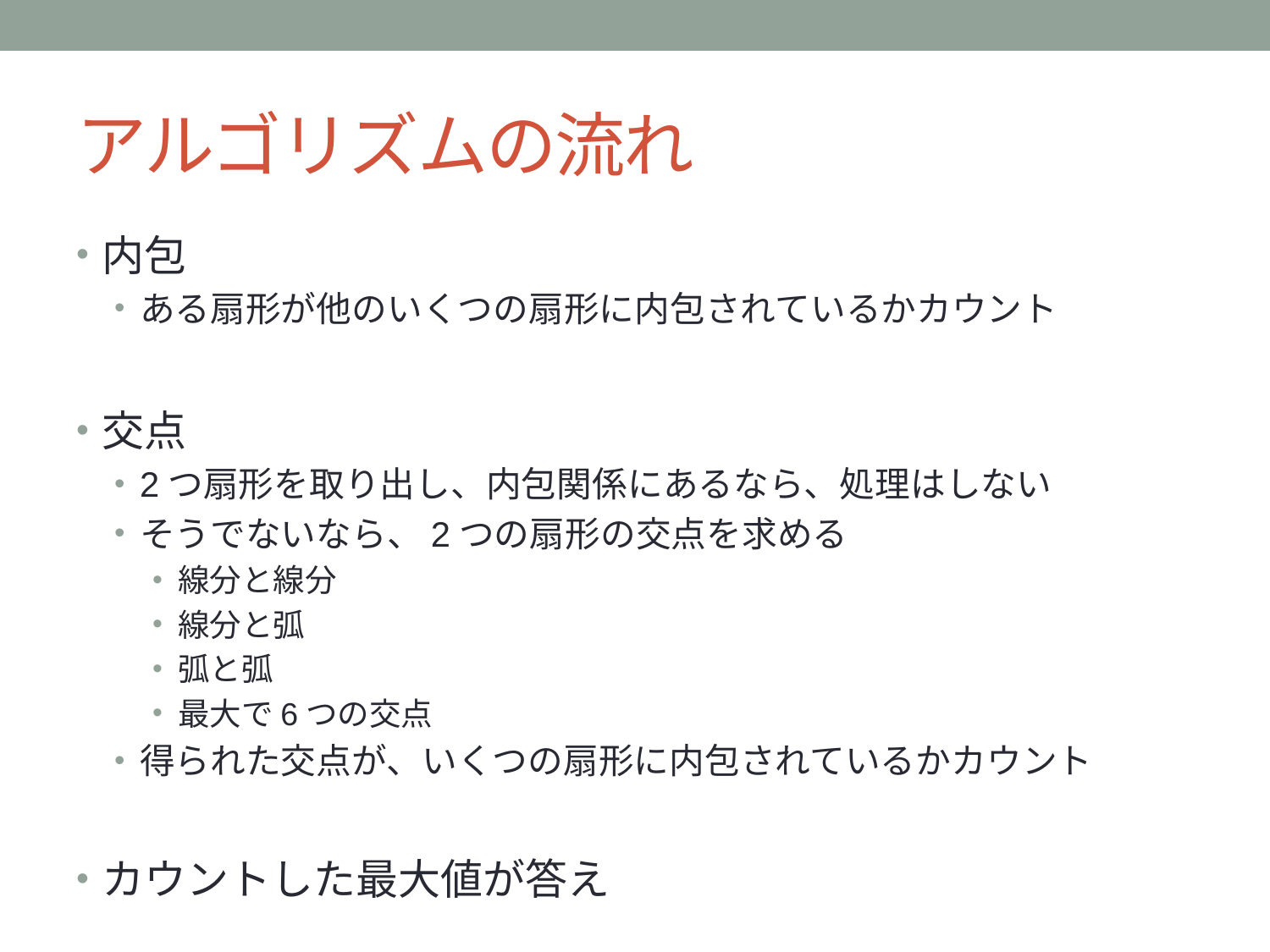

# アルゴリズムの流れ
内包
ある扇形が他のいくつの扇形に内包されているかカウント

交点
2つ扇形を取り出し、内包関係にあるなら、処理はしない
そうでないなら、2つの扇形の交点を求める
線分と線分
線分と弧
弧と弧
最大で6つの交点
得られた交点が、いくつの扇形に内包されているかカウント

カウントした最大値が答え